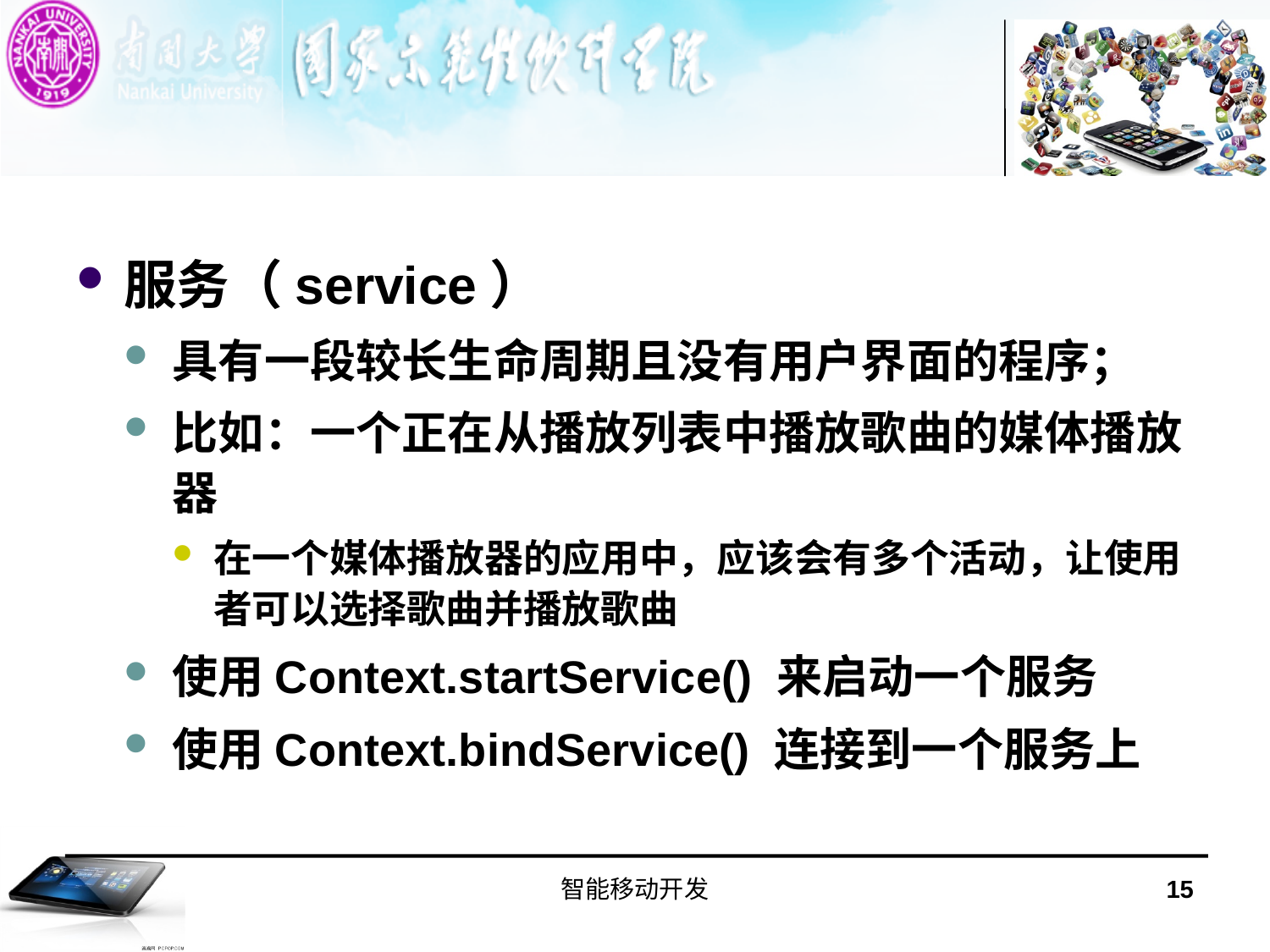

#
服务（service）
具有一段较长生命周期且没有用户界面的程序；
比如：一个正在从播放列表中播放歌曲的媒体播放器
在一个媒体播放器的应用中，应该会有多个活动，让使用者可以选择歌曲并播放歌曲
使用Context.startService() 来启动一个服务
使用Context.bindService() 连接到一个服务上
智能移动开发
15